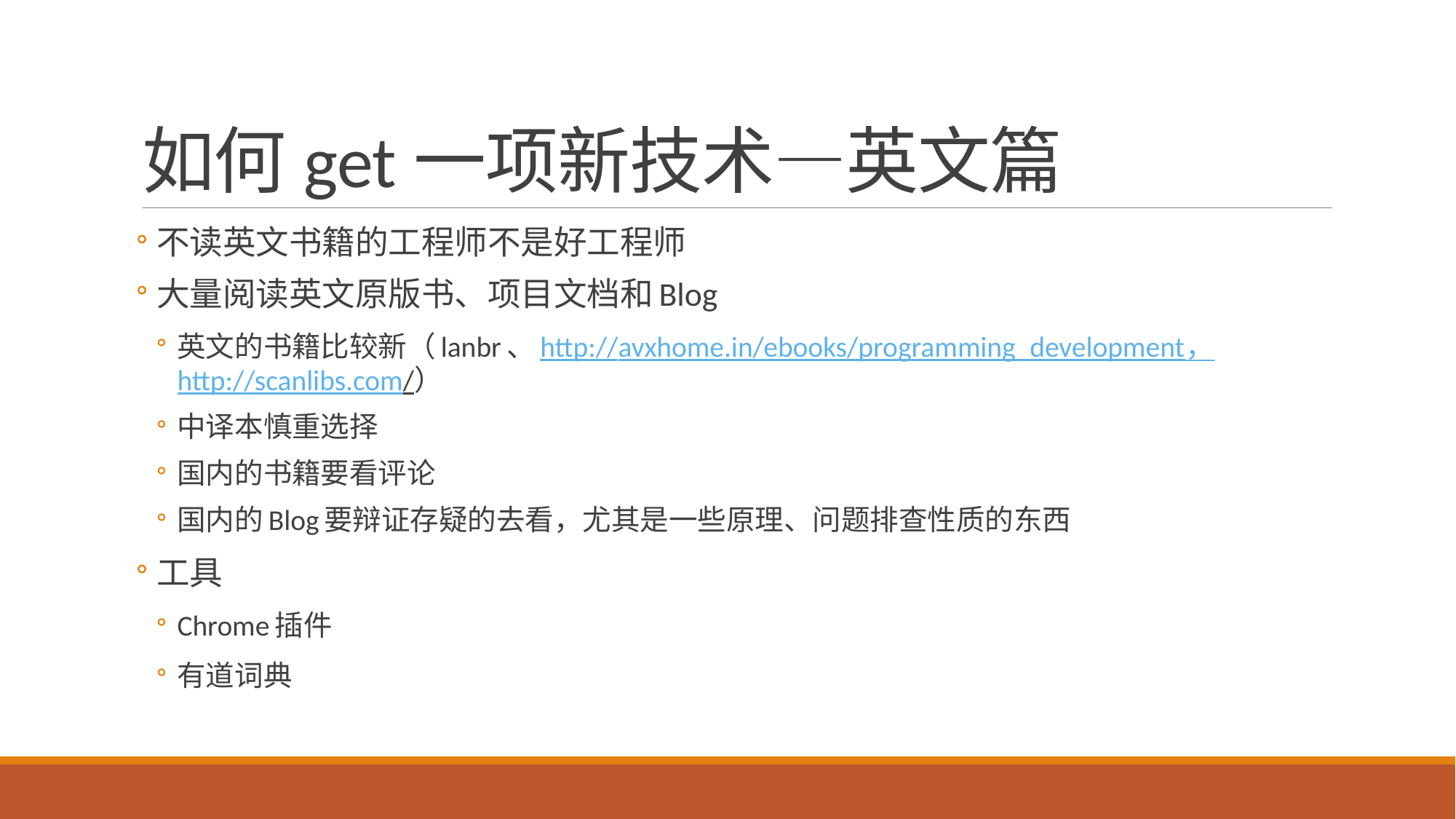

# 如何get一项新技术—英文篇
不读英文书籍的工程师不是好工程师
大量阅读英文原版书、项目文档和Blog
英文的书籍比较新（lanbr、http://avxhome.in/ebooks/programming_development，http://scanlibs.com/）
中译本慎重选择
国内的书籍要看评论
国内的Blog要辩证存疑的去看，尤其是一些原理、问题排查性质的东西
工具
Chrome插件
有道词典